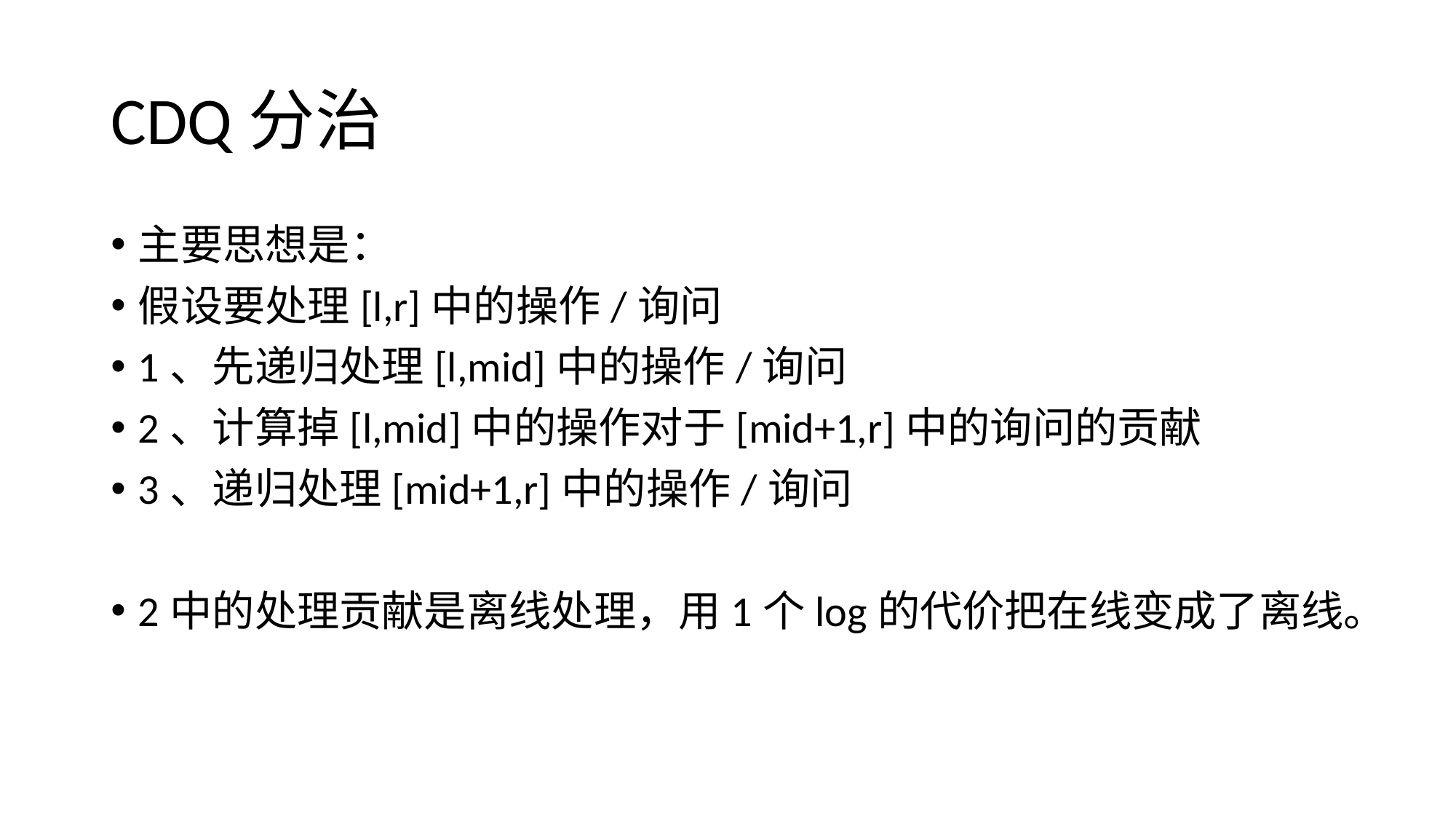

# CDQ分治
主要思想是：
假设要处理[l,r]中的操作/询问
1、先递归处理[l,mid]中的操作/询问
2、计算掉[l,mid]中的操作对于[mid+1,r]中的询问的贡献
3、递归处理[mid+1,r]中的操作/询问

2中的处理贡献是离线处理，用1个log的代价把在线变成了离线。